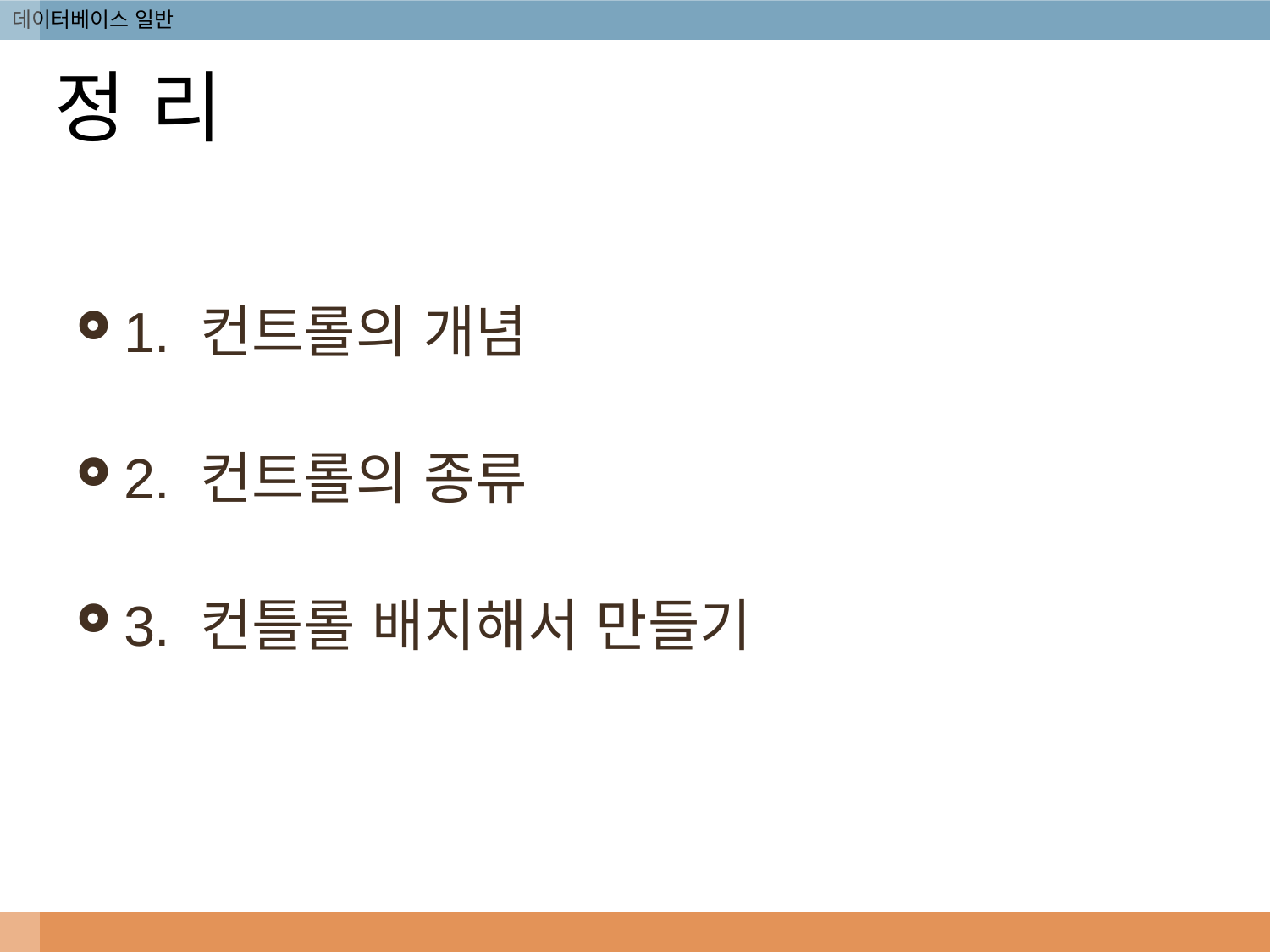

# 정 리
1. 컨트롤의 개념
2. 컨트롤의 종류
3. 컨틀롤 배치해서 만들기